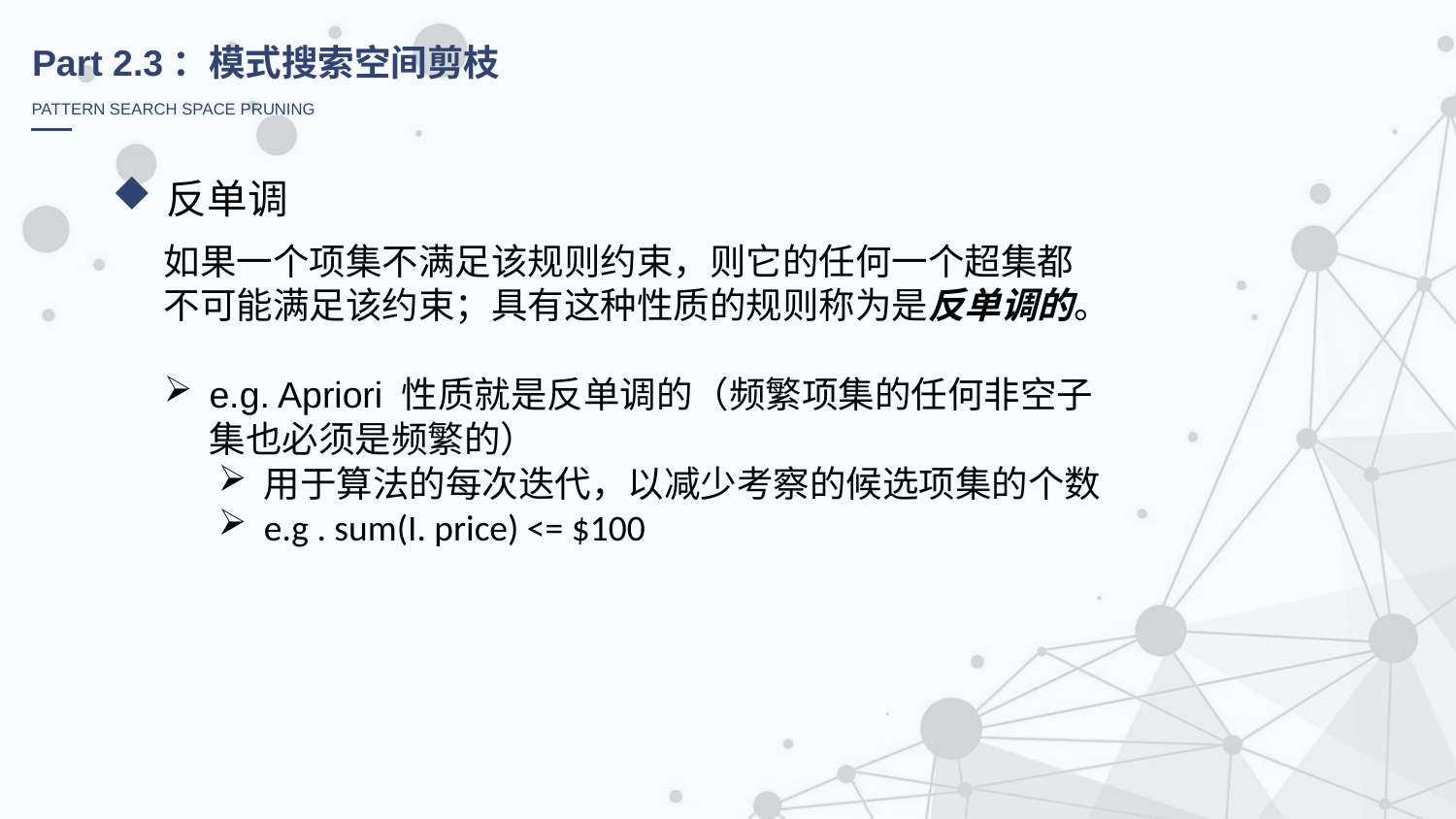

Part 2.3：模式搜索空间剪枝
PATTERN SEARCH SPACE PRUNING
反单调
如果一个项集不满足该规则约束，则它的任何一个超集都不可能满足该约束；具有这种性质的规则称为是反单调的。

e.g. Apriori 性质就是反单调的（频繁项集的任何非空子集也必须是频繁的）
用于算法的每次迭代，以减少考察的候选项集的个数
e.g . sum(I. price) <= $100